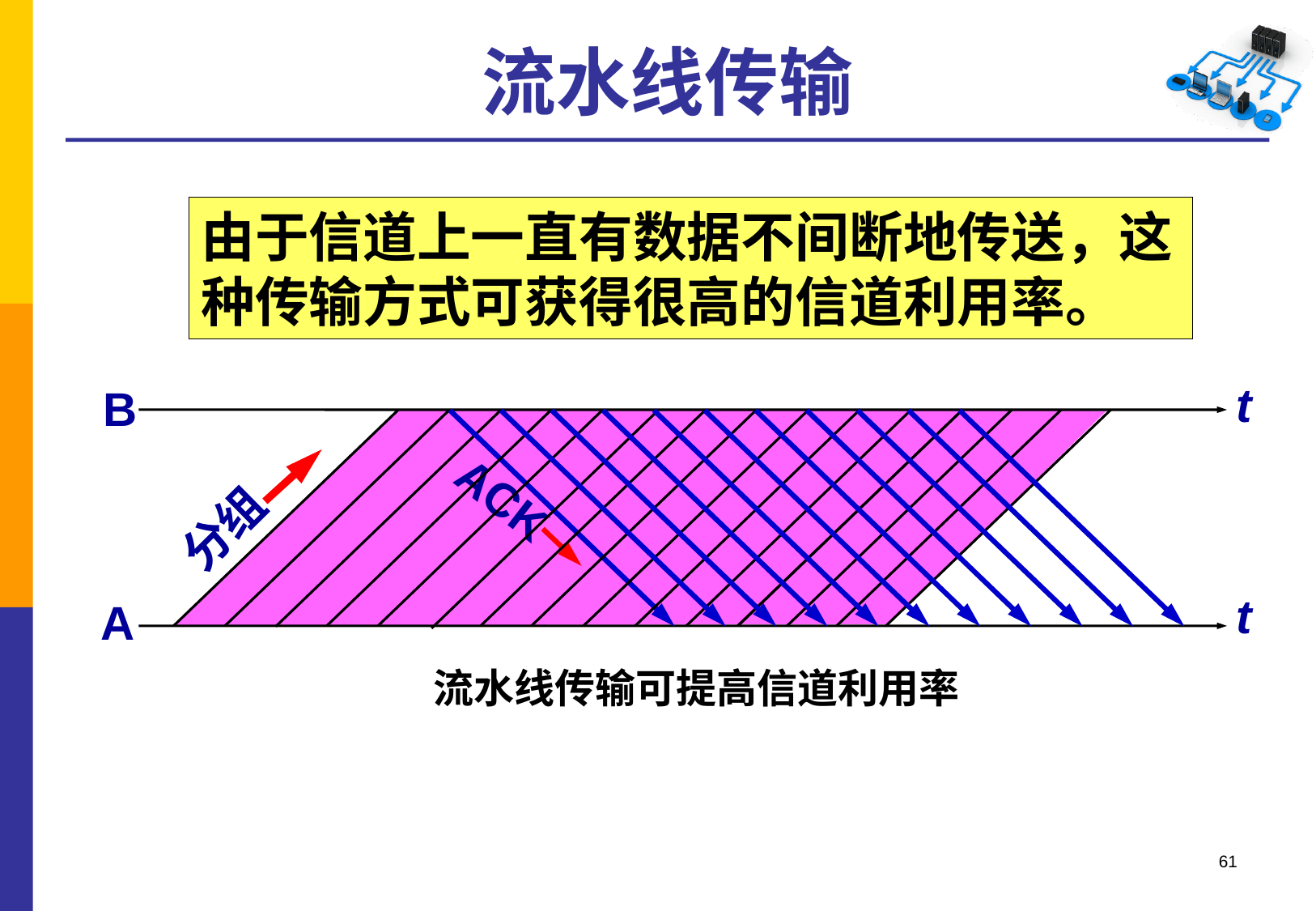

# 流水线传输
由于信道上一直有数据不间断地传送，这种传输方式可获得很高的信道利用率。
t
B

ACK
分组

t
A

流水线传输可提高信道利用率
61